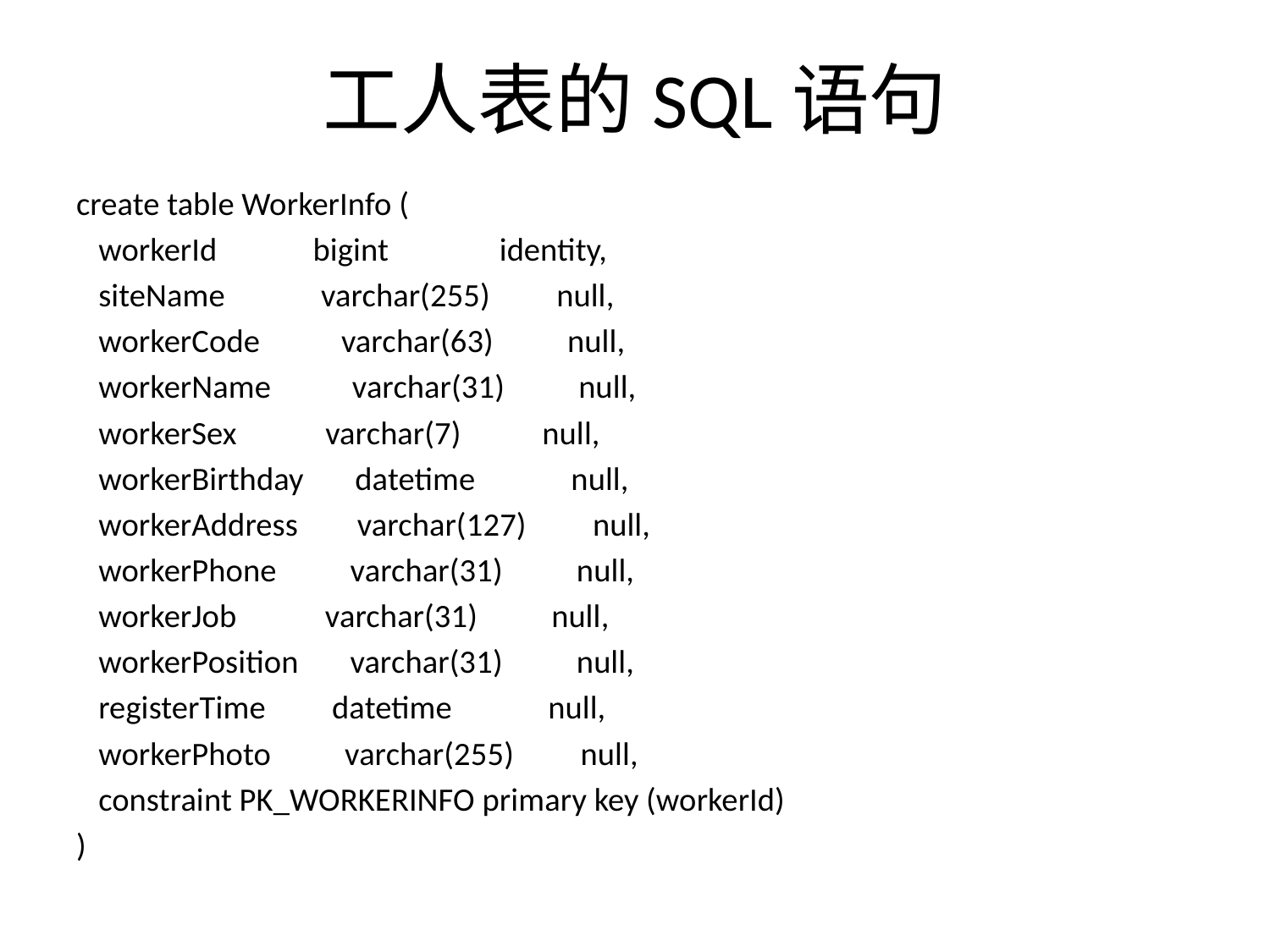

# 工人表的SQL语句
create table WorkerInfo (
   workerId             bigint               identity,
   siteName             varchar(255)         null,
   workerCode           varchar(63)          null,
   workerName           varchar(31)          null,
   workerSex            varchar(7)           null,
   workerBirthday       datetime             null,
   workerAddress        varchar(127)         null,
   workerPhone          varchar(31)          null,
   workerJob            varchar(31)          null,
   workerPosition       varchar(31)          null,
   registerTime         datetime             null,
   workerPhoto          varchar(255)         null,
   constraint PK_WORKERINFO primary key (workerId)
)